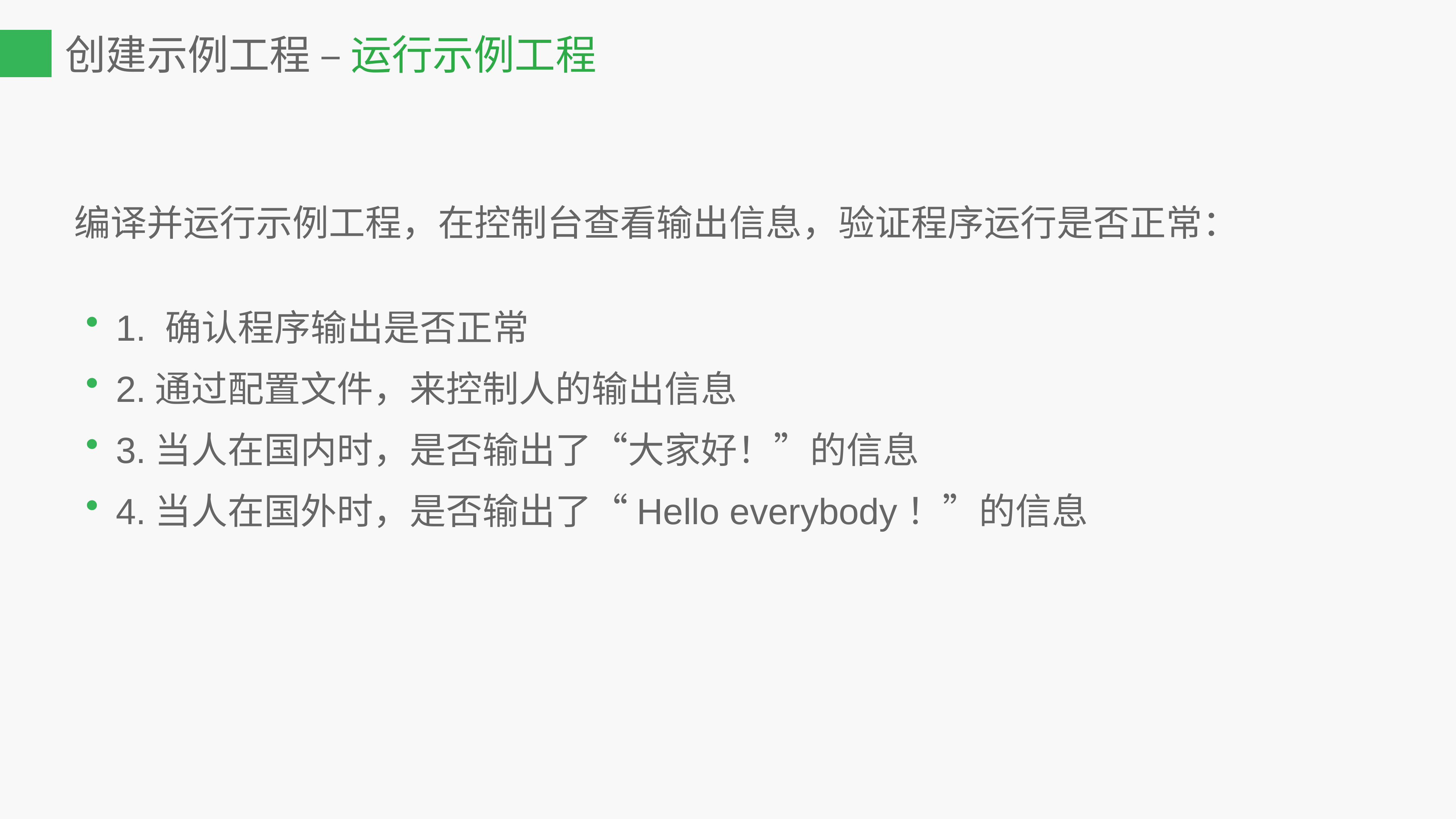

创建示例工程 – 运行示例工程

编译并运行示例工程，在控制台查看输出信息，验证程序运行是否正常：

1. 确认程序输出是否正常
2.通过配置文件，来控制人的输出信息
3.当人在国内时，是否输出了“大家好！”的信息
4.当人在国外时，是否输出了“Hello everybody！”的信息